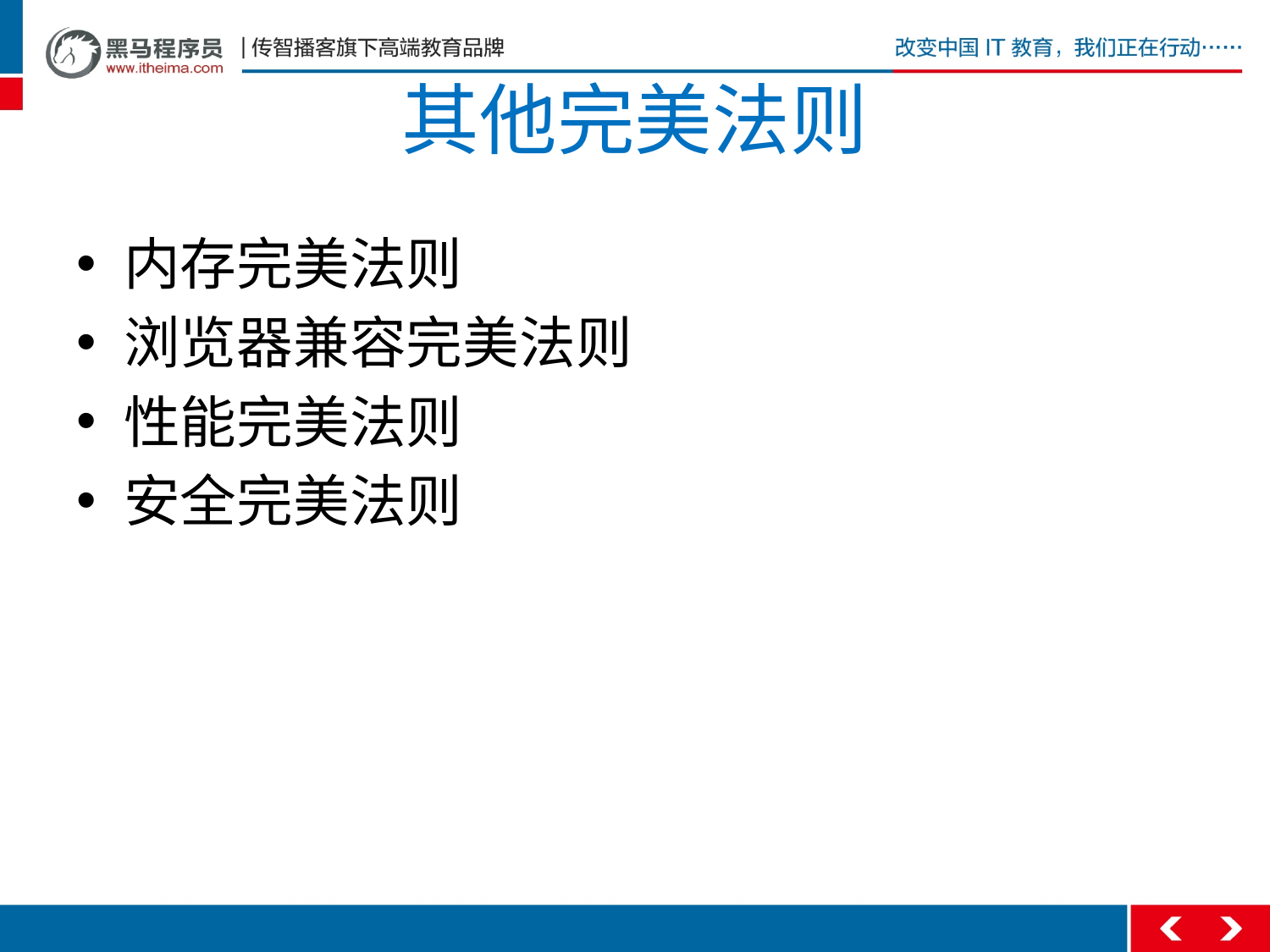

# 其他完美法则
内存完美法则
浏览器兼容完美法则
性能完美法则
安全完美法则